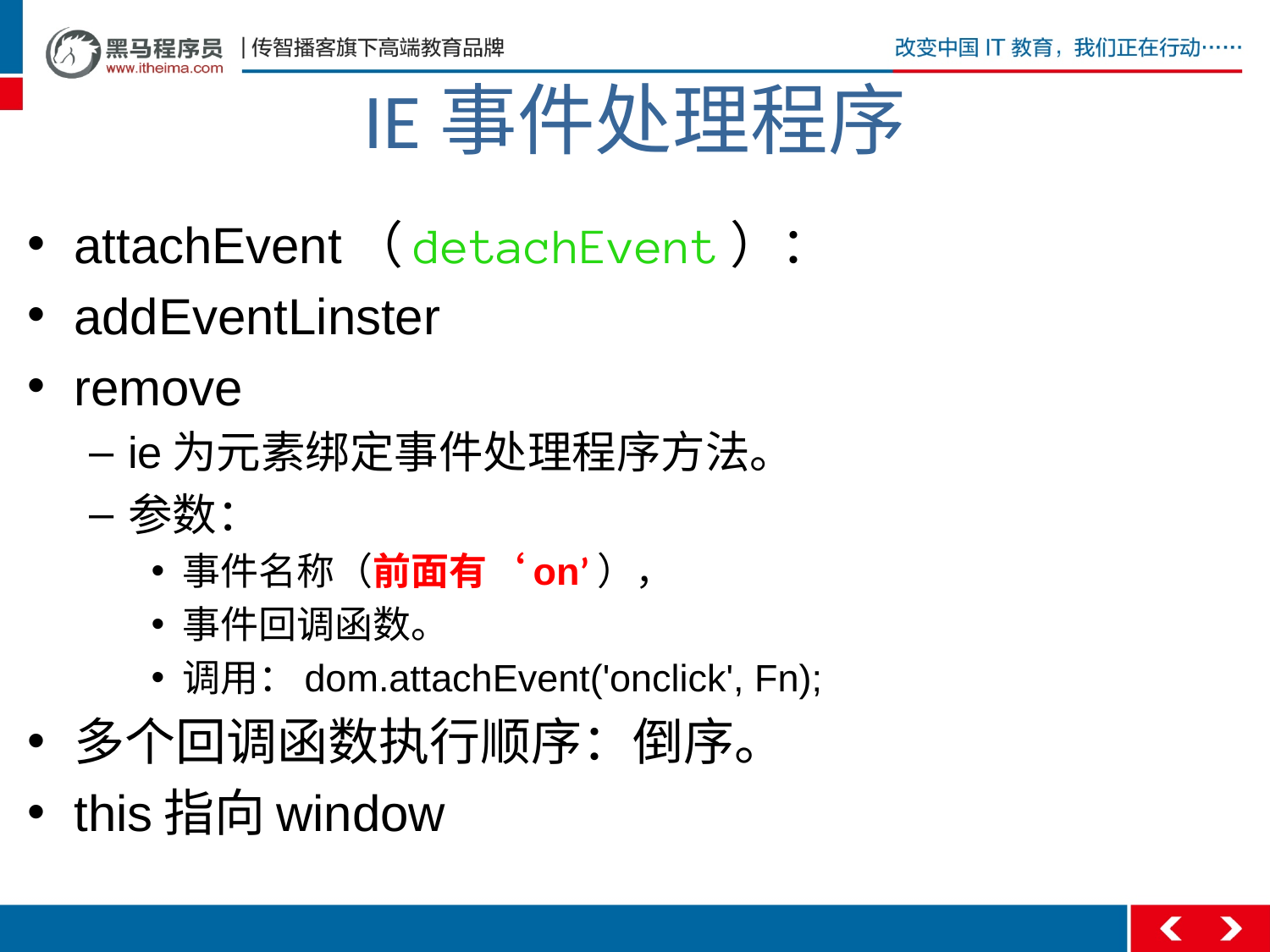

IE事件处理程序
attachEvent（detachEvent）：
addEventLinster
remove
ie为元素绑定事件处理程序方法。
参数：
事件名称（前面有‘on’），
事件回调函数。
调用：dom.attachEvent('onclick', Fn);
多个回调函数执行顺序：倒序。
this指向window